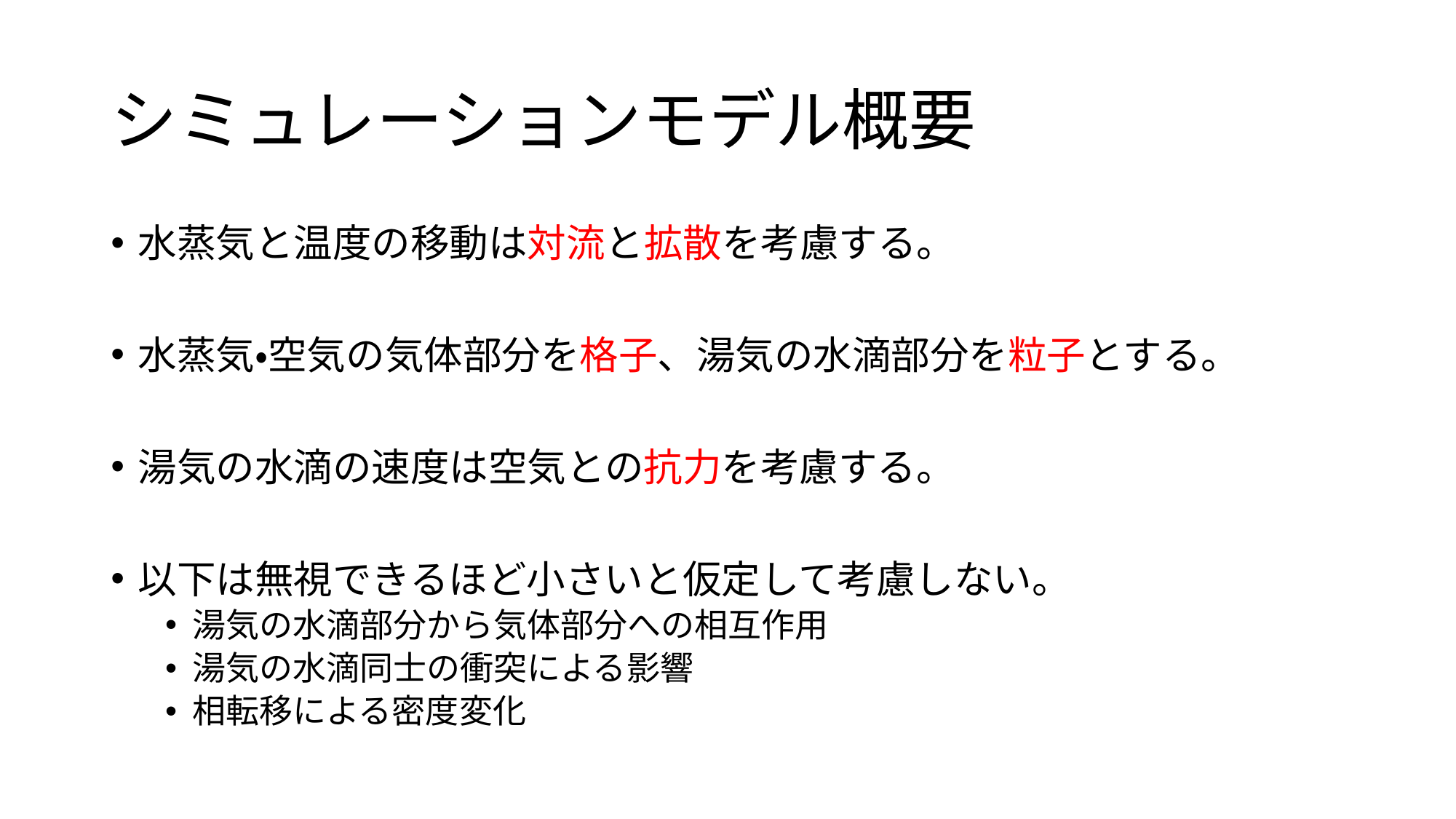

# シミュレーションモデル概要
水蒸気と温度の移動は対流と拡散を考慮する。

水蒸気・空気の気体部分を格子、湯気の水滴部分を粒子とする。

湯気の水滴の速度は空気との抗力を考慮する。

以下は無視できるほど小さいと仮定して考慮しない。
湯気の水滴部分から気体部分への相互作用
湯気の水滴同士の衝突による影響
相転移による密度変化